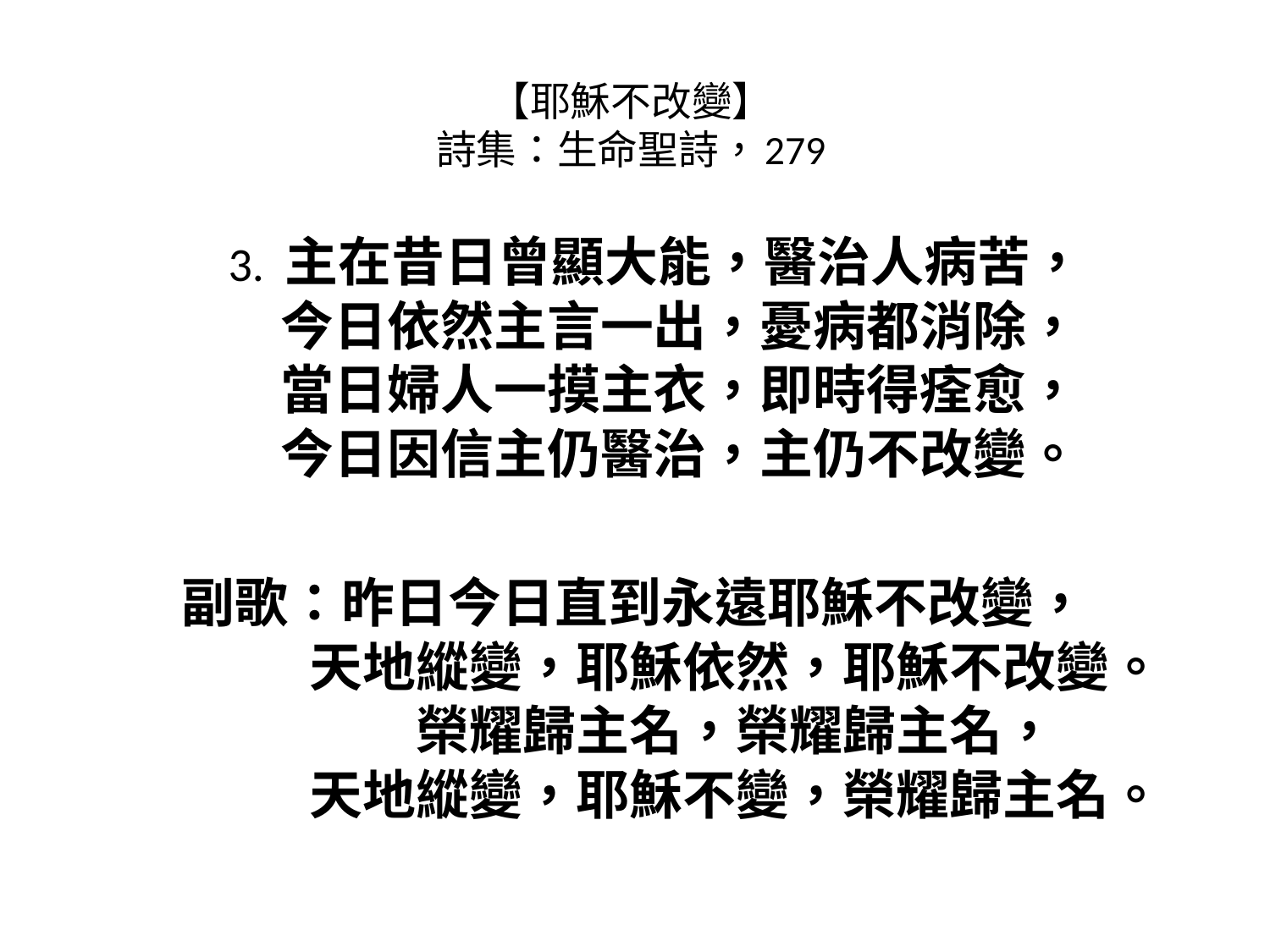

# 【耶穌不改變】 詩集：生命聖詩，279
    3. 主在昔日曾顯大能，醫治人病苦，
    今日依然主言一出，憂病都消除，
    當日婦人一摸主衣，即時得痊愈，
    今日因信主仍醫治，主仍不改變。

副歌：昨日今日直到永遠耶穌不改變，
　　　天地縱變，耶穌依然，耶穌不改變。
　　　榮耀歸主名，榮耀歸主名，
　　　天地縱變，耶穌不變，榮耀歸主名。